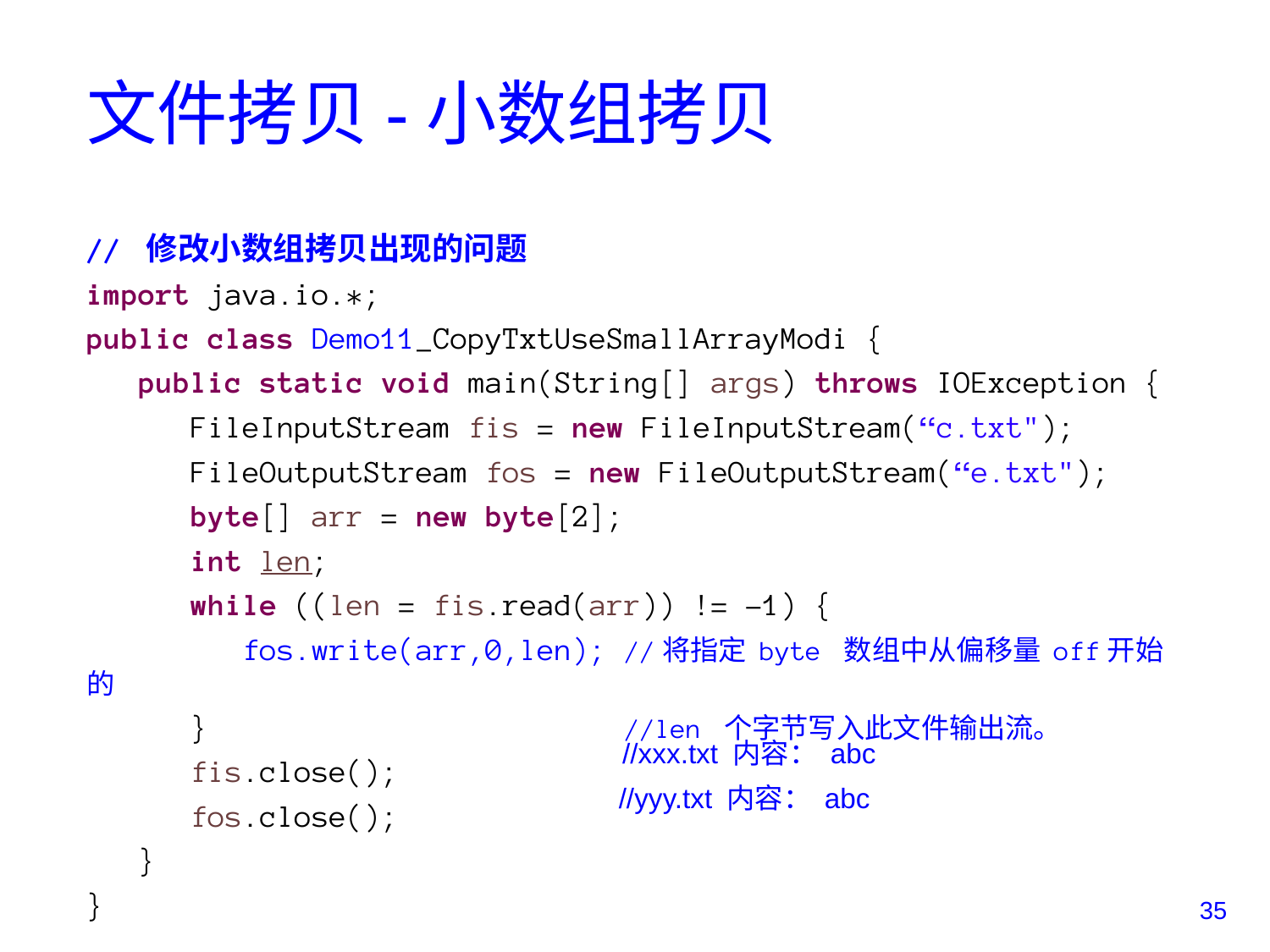

# 文件拷贝-小数组拷贝
// 修改小数组拷贝出现的问题
import java.io.*;
public class Demo11_CopyTxtUseSmallArrayModi {
   public static void main(String[] args) throws IOException {
      FileInputStream fis = new FileInputStream(“c.txt");
      FileOutputStream fos = new FileOutputStream(“e.txt");
      byte[] arr = new byte[2];
      int len;
      while ((len = fis.read(arr)) != -1) {
         fos.write(arr,0,len); //将指定 byte 数组中从偏移量 off开始的
      }                        //len 个字节写入此文件输出流。
      fis.close();
      fos.close();
   }
}
//xxx.txt 内容： abc
//yyy.txt 内容： abc
35